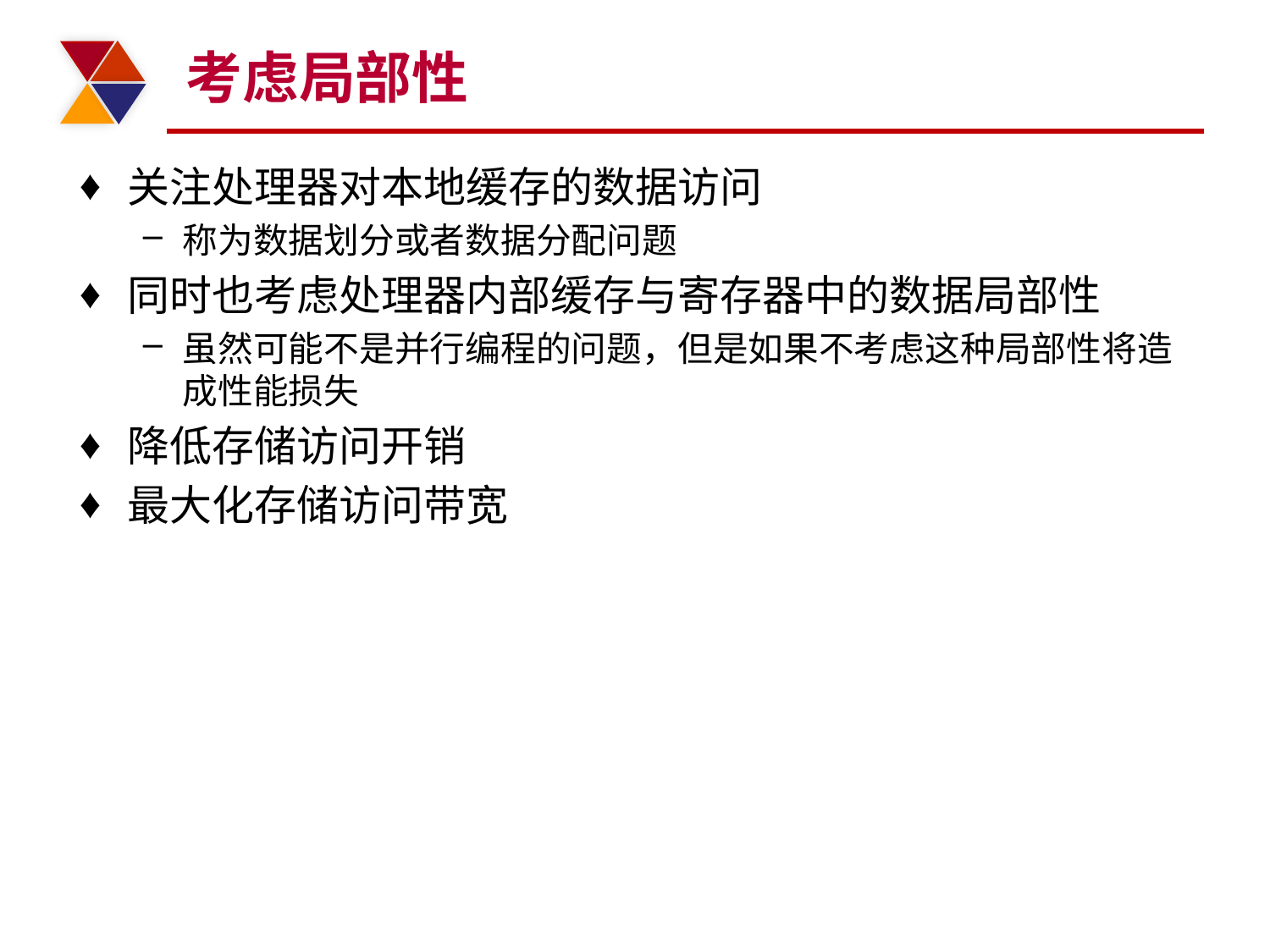

# 考虑局部性
关注处理器对本地缓存的数据访问
称为数据划分或者数据分配问题
同时也考虑处理器内部缓存与寄存器中的数据局部性
虽然可能不是并行编程的问题，但是如果不考虑这种局部性将造成性能损失
降低存储访问开销
最大化存储访问带宽